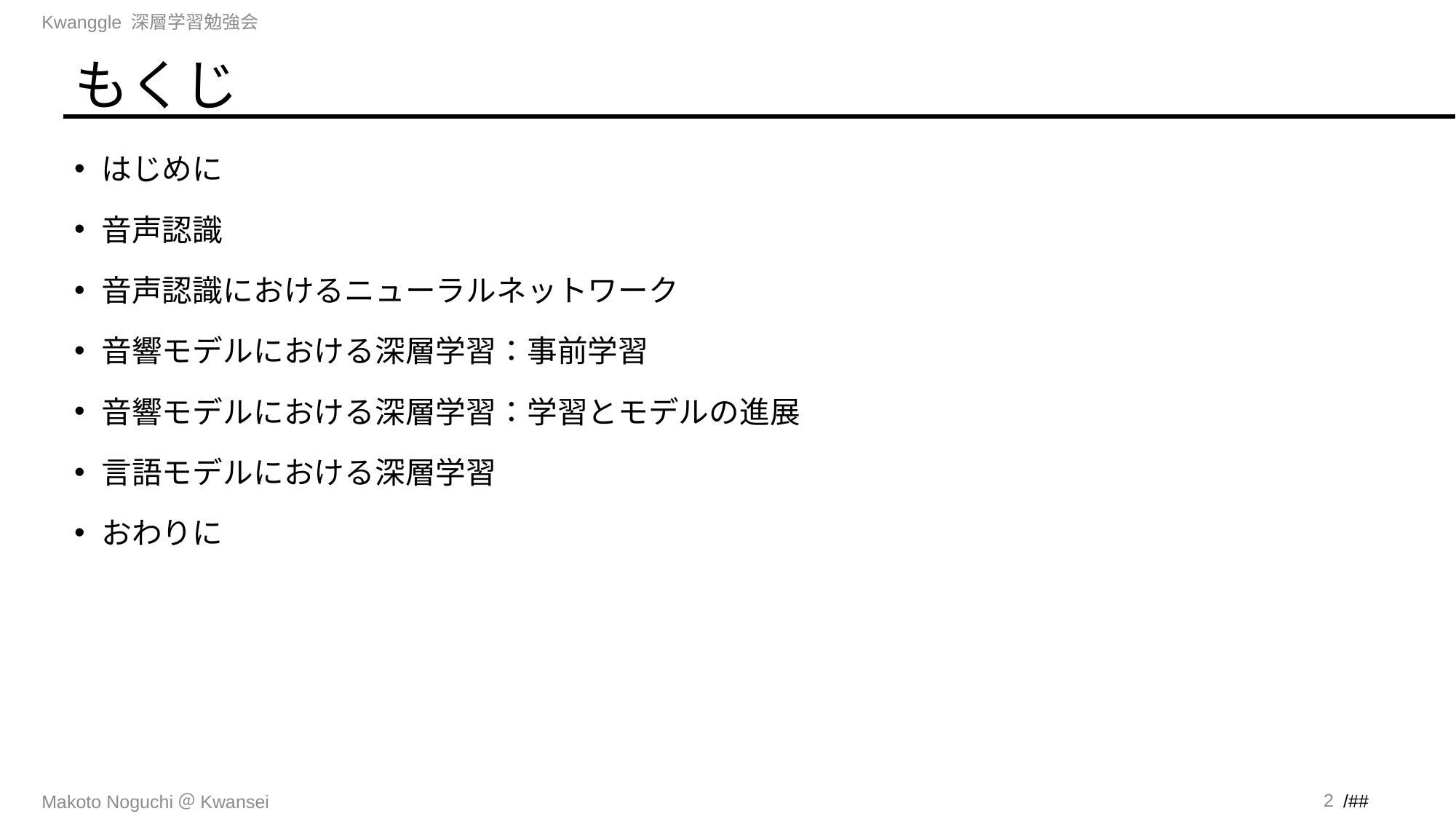

Kwanggle 深層学習勉強会
# もくじ
はじめに
音声認識
音声認識におけるニューラルネットワーク
音響モデルにおける深層学習：事前学習
音響モデルにおける深層学習：学習とモデルの進展
言語モデルにおける深層学習
おわりに
2
Makoto Noguchi＠Kwansei